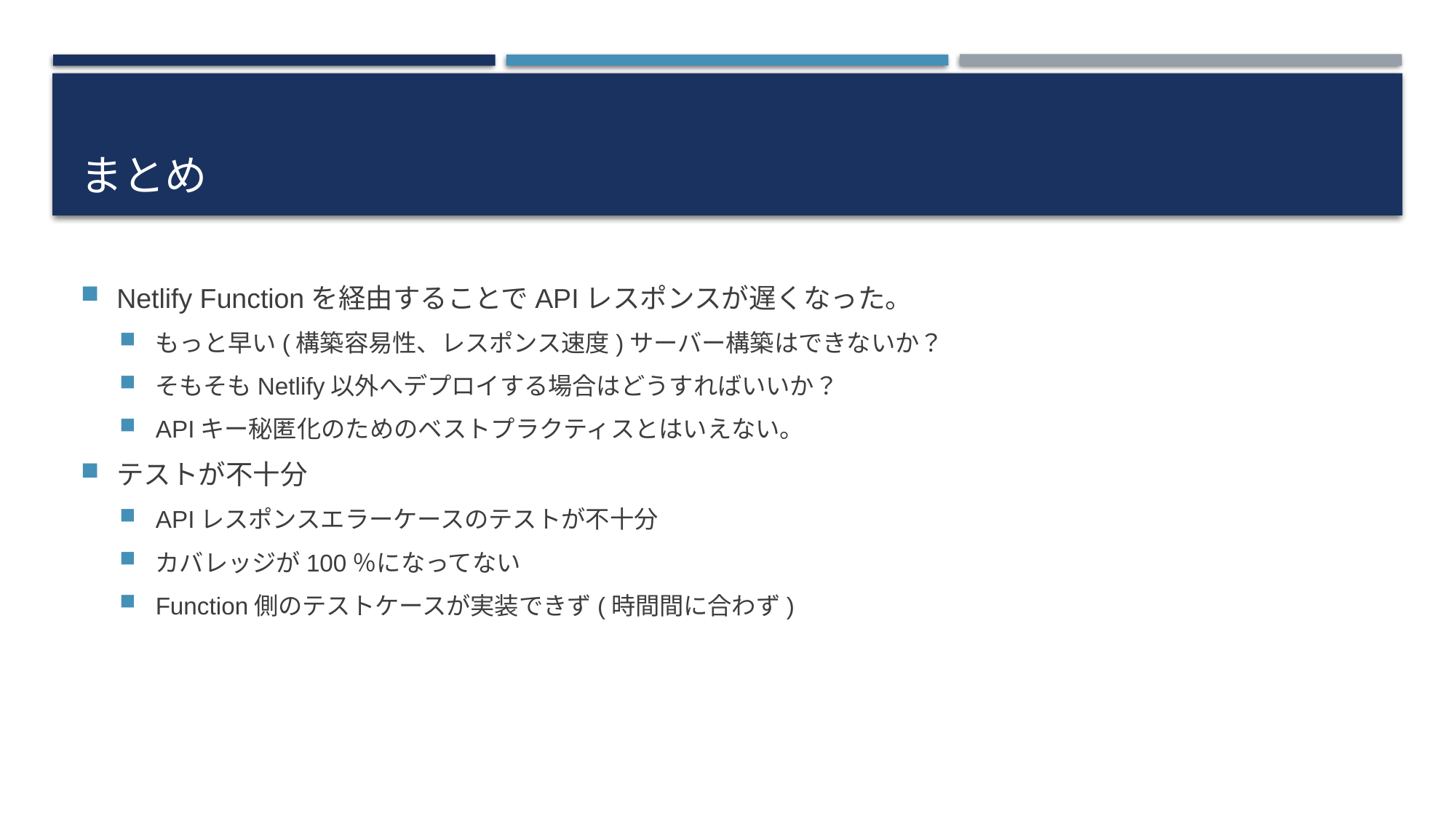

# まとめ
Netlify Functionを経由することでAPIレスポンスが遅くなった。
もっと早い(構築容易性、レスポンス速度)サーバー構築はできないか？
そもそもNetlify以外へデプロイする場合はどうすればいいか？
APIキー秘匿化のためのベストプラクティスとはいえない。
テストが不十分
APIレスポンスエラーケースのテストが不十分
カバレッジが100％になってない
Function側のテストケースが実装できず(時間間に合わず)